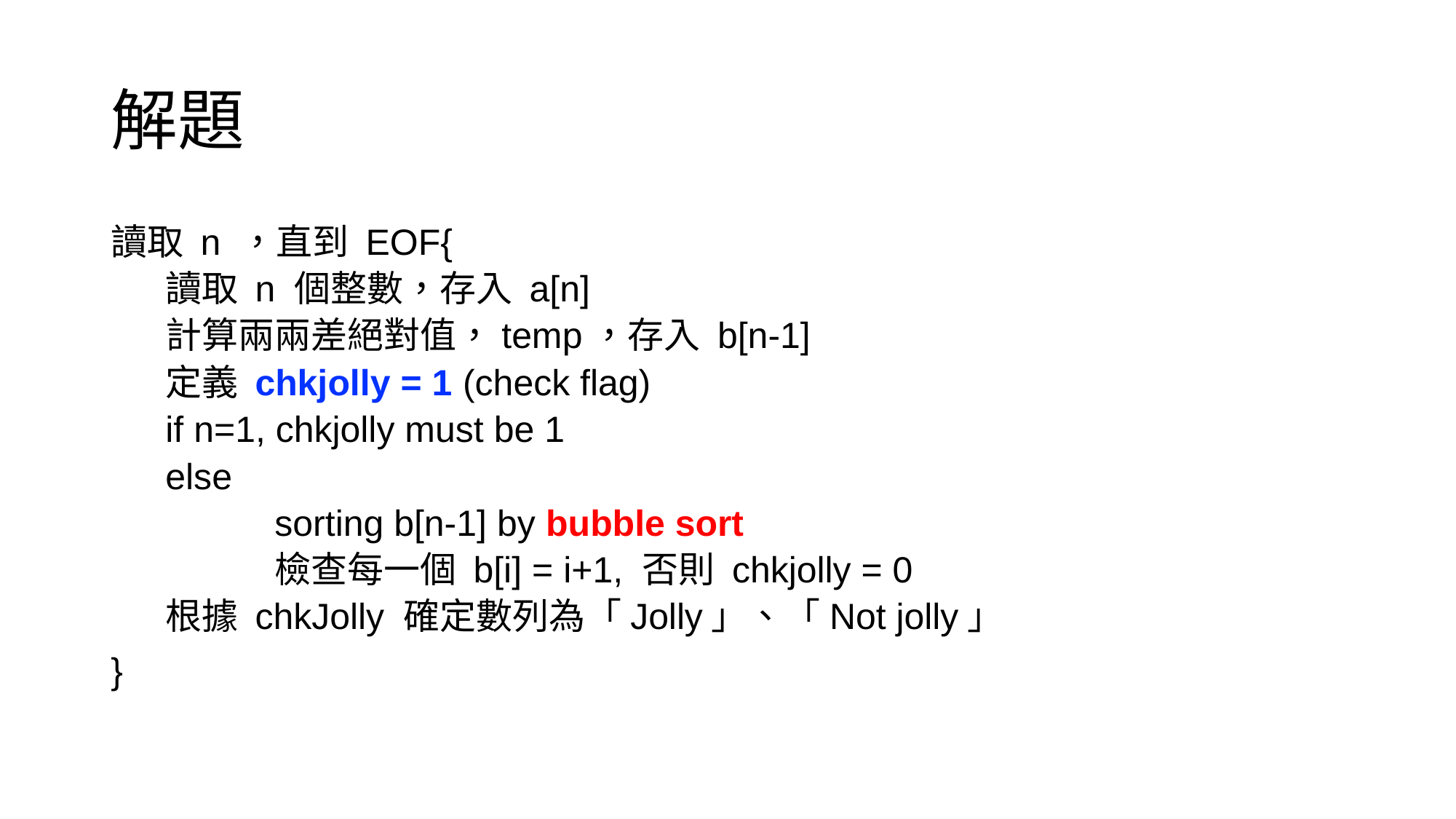

# 解題
讀取 n ，直到 EOF{
讀取 n 個整數，存入 a[n]
計算兩兩差絕對值，temp，存入 b[n-1]
定義 chkjolly = 1 (check flag)
if n=1, chkjolly must be 1
else
	sorting b[n-1] by bubble sort
	檢查每一個 b[i] = i+1, 否則 chkjolly = 0
根據 chkJolly 確定數列為「Jolly」、「Not jolly」
}